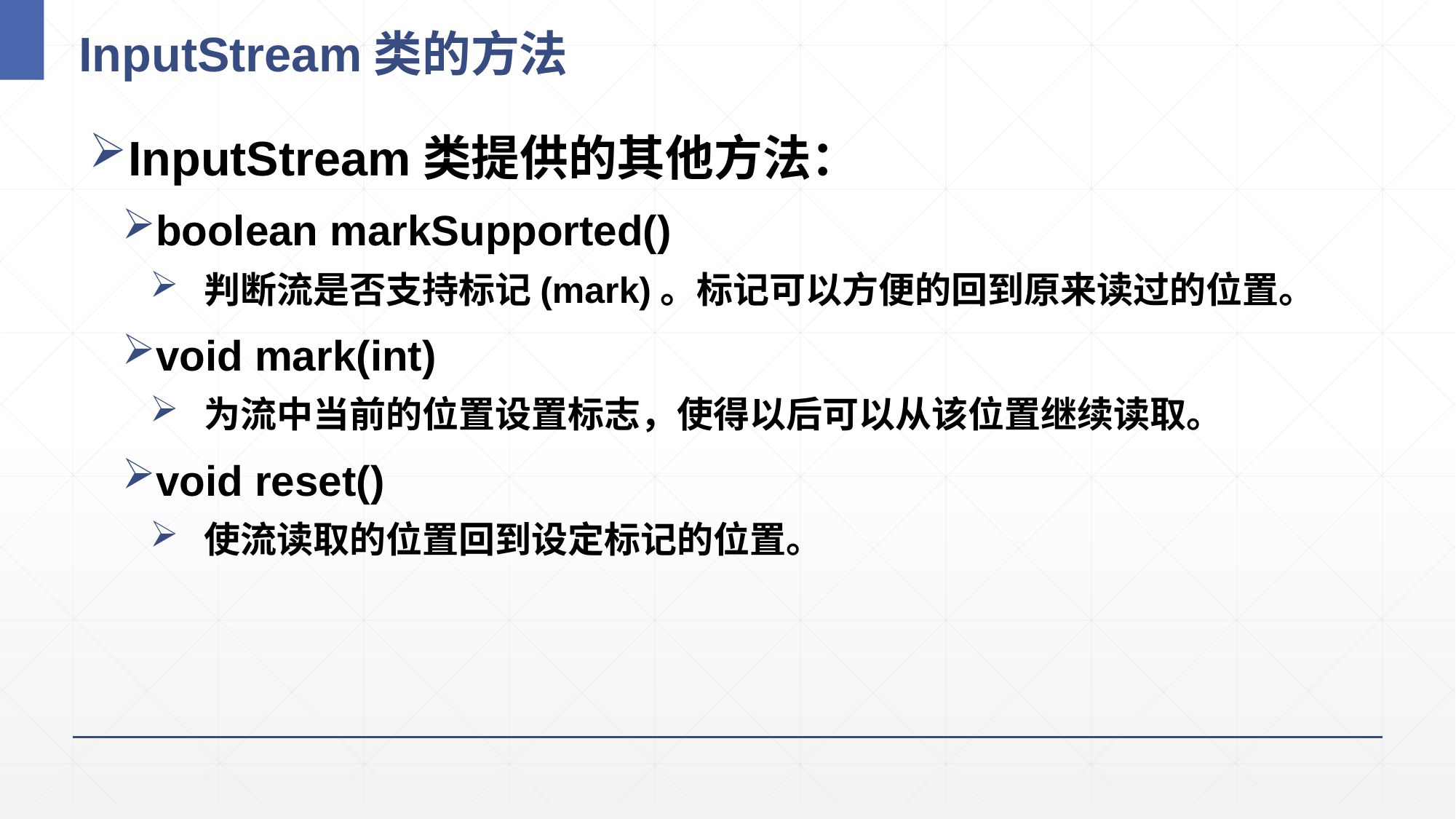

# InputStream类的方法
InputStream类提供的其他方法：
boolean markSupported()
  判断流是否支持标记(mark)。标记可以方便的回到原来读过的位置。
void mark(int)
  为流中当前的位置设置标志，使得以后可以从该位置继续读取。
void reset()
  使流读取的位置回到设定标记的位置。